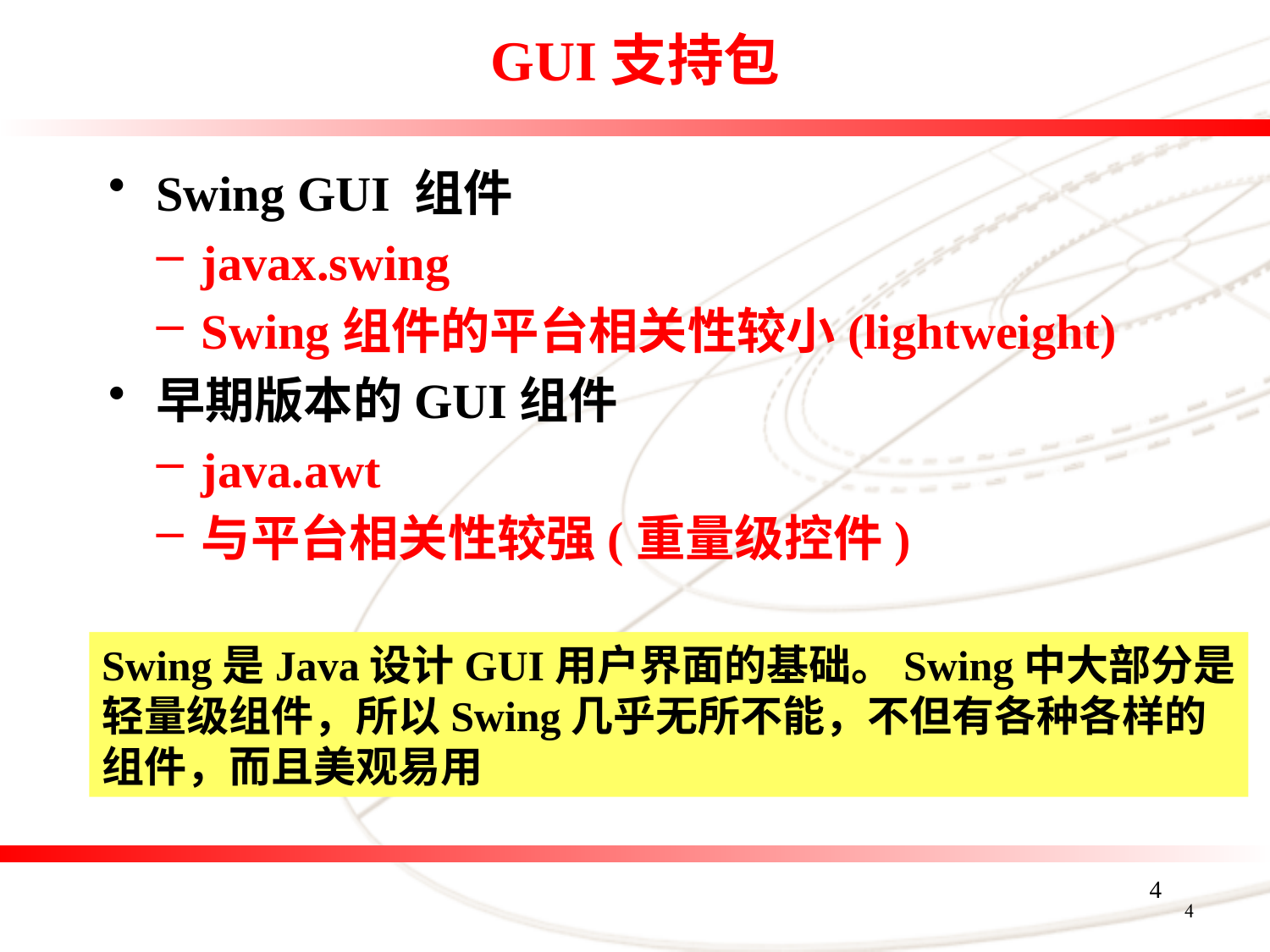

# GUI支持包
Swing GUI 组件
javax.swing
Swing组件的平台相关性较小(lightweight)
早期版本的GUI组件
java.awt
与平台相关性较强(重量级控件)
Swing是Java设计GUI用户界面的基础。Swing中大部分是
轻量级组件，所以Swing几乎无所不能，不但有各种各样的
组件，而且美观易用
4
4